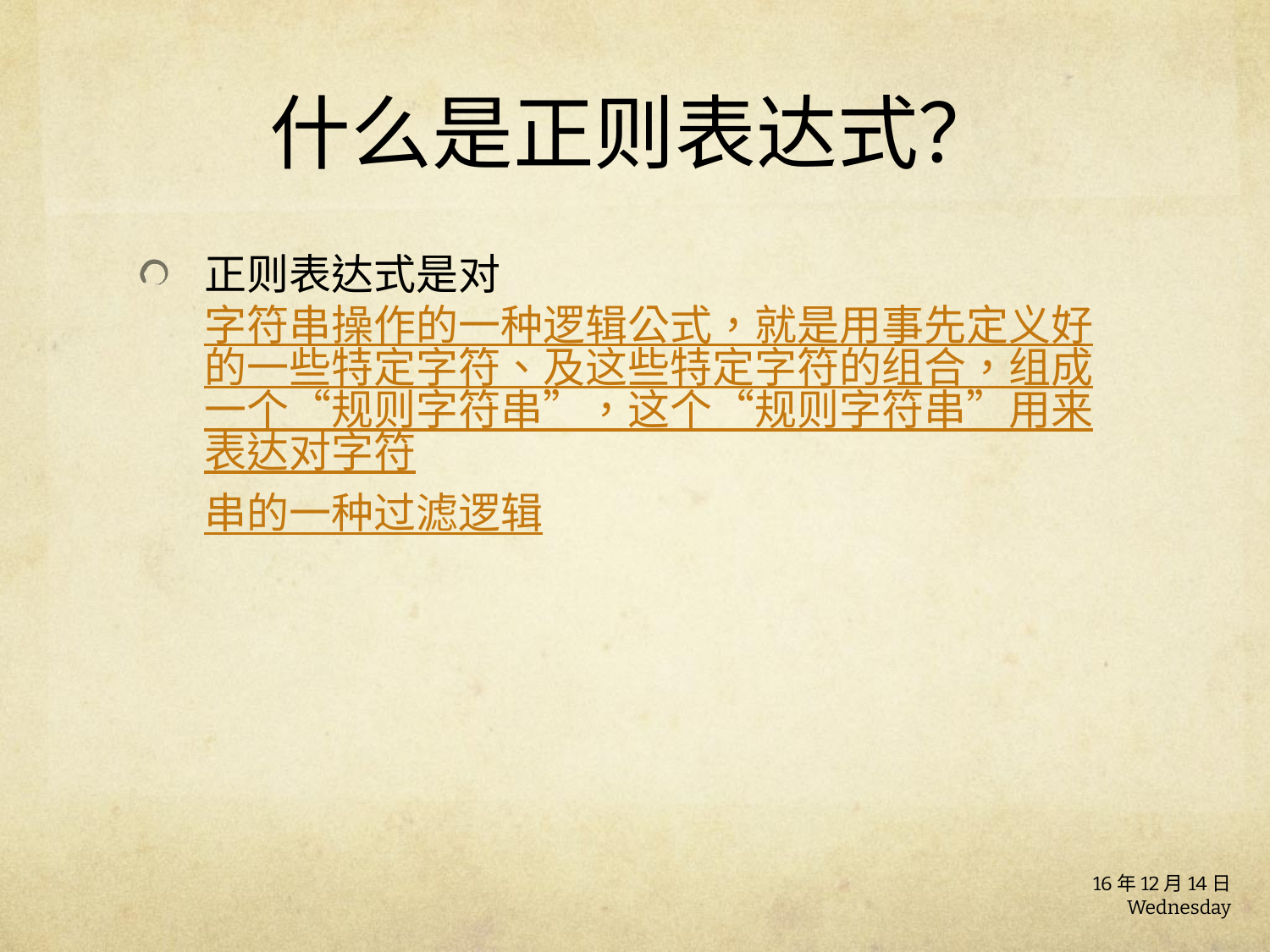

# 什么是正则表达式？
正则表达式是对字符串操作的一种逻辑公式，就是用事先定义好的一些特定字符、及这些特定字符的组合，组成一个“规则字符串”，这个“规则字符串”用来表达对字符串的一种过滤逻辑

16年12月14日 Wednesday